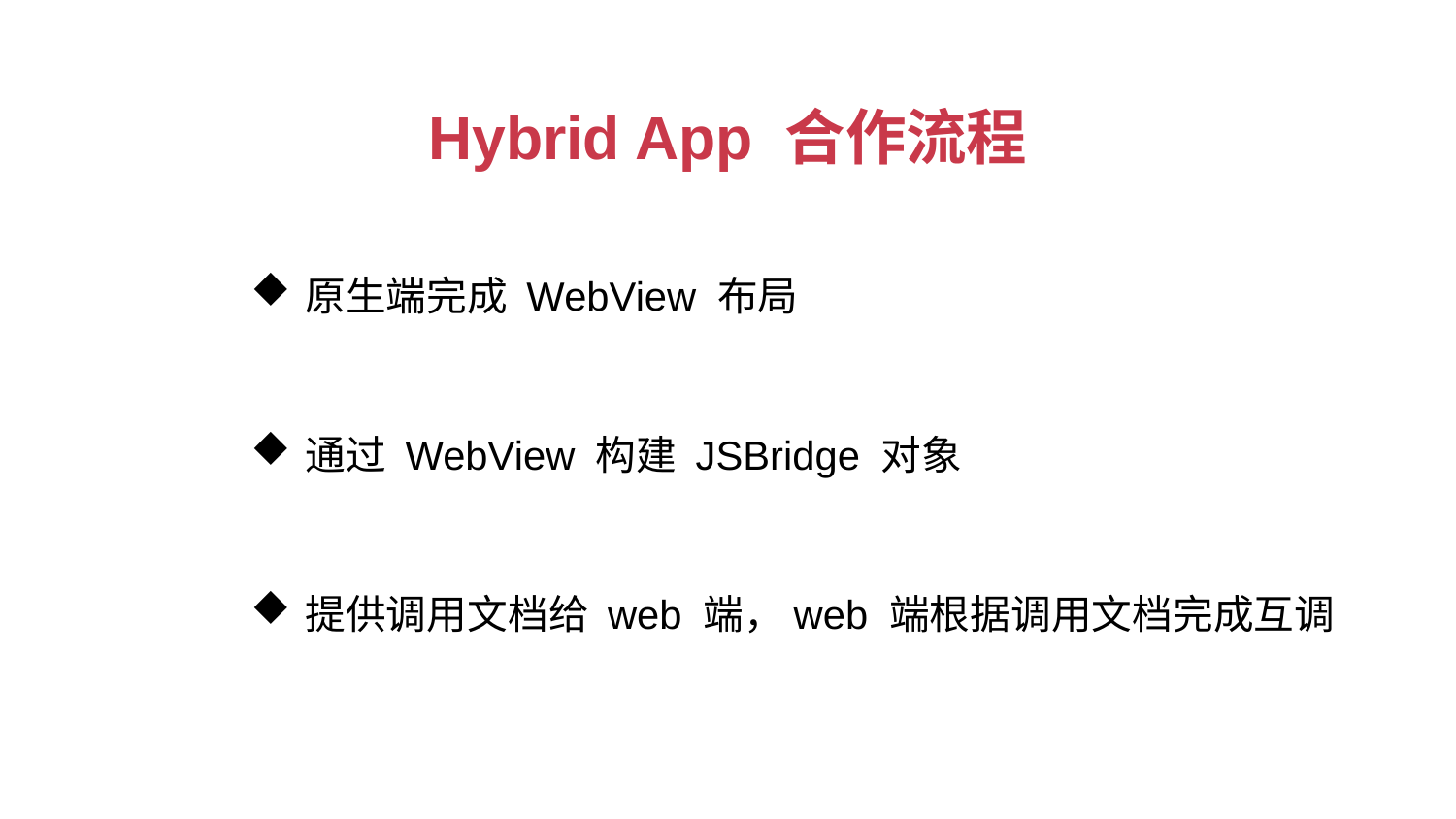

Hybrid App 合作流程
原生端完成 WebView 布局
通过 WebView 构建 JSBridge 对象
提供调用文档给 web 端，web 端根据调用文档完成互调